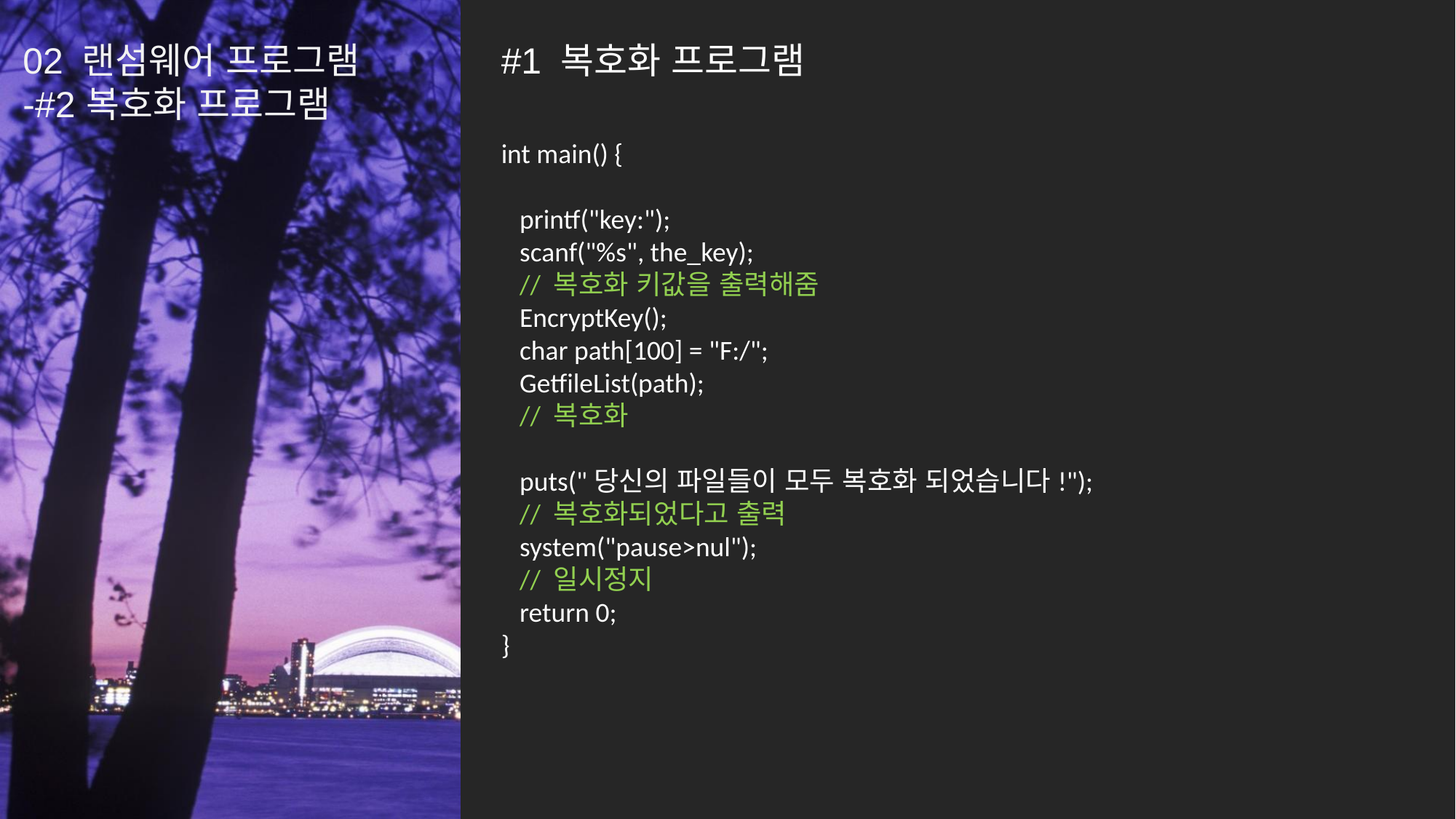

02 랜섬웨어 프로그램
-#2 복호화 프로그램
#1 복호화 프로그램
int main() {

   printf("key:");
   scanf("%s", the_key);
   // 복호화 키값을 출력해줌
   EncryptKey();
   char path[100] = "F:/";
   GetfileList(path);
   // 복호화

   puts("당신의 파일들이 모두 복호화 되었습니다!");
   // 복호화되었다고 출력
   system("pause>nul");
   // 일시정지
   return 0;
}